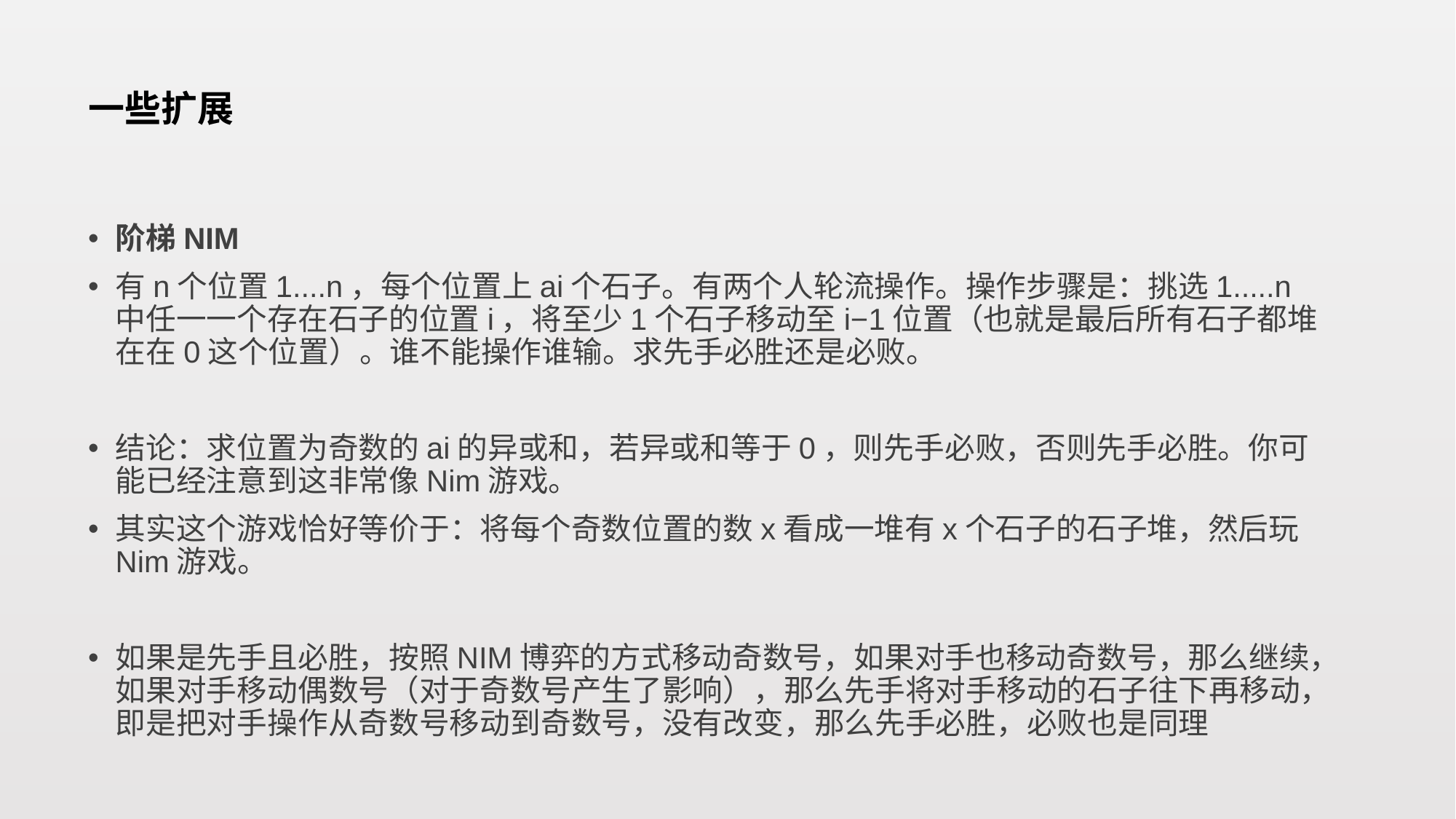

# 一些扩展
阶梯NIM
有n个位置1....n，每个位置上ai个石子。有两个人轮流操作。操作步骤是：挑选1.....n中任一一个存在石子的位置i，将至少1个石子移动至i−1位置（也就是最后所有石子都堆在在0这个位置）。谁不能操作谁输。求先手必胜还是必败。

结论：求位置为奇数的ai的异或和，若异或和等于0，则先手必败，否则先手必胜。你可能已经注意到这非常像Nim游戏。
其实这个游戏恰好等价于：将每个奇数位置的数x看成一堆有x个石子的石子堆，然后玩Nim游戏。

如果是先手且必胜，按照NIM博弈的方式移动奇数号，如果对手也移动奇数号，那么继续，如果对手移动偶数号（对于奇数号产生了影响），那么先手将对手移动的石子往下再移动，即是把对手操作从奇数号移动到奇数号，没有改变，那么先手必胜，必败也是同理